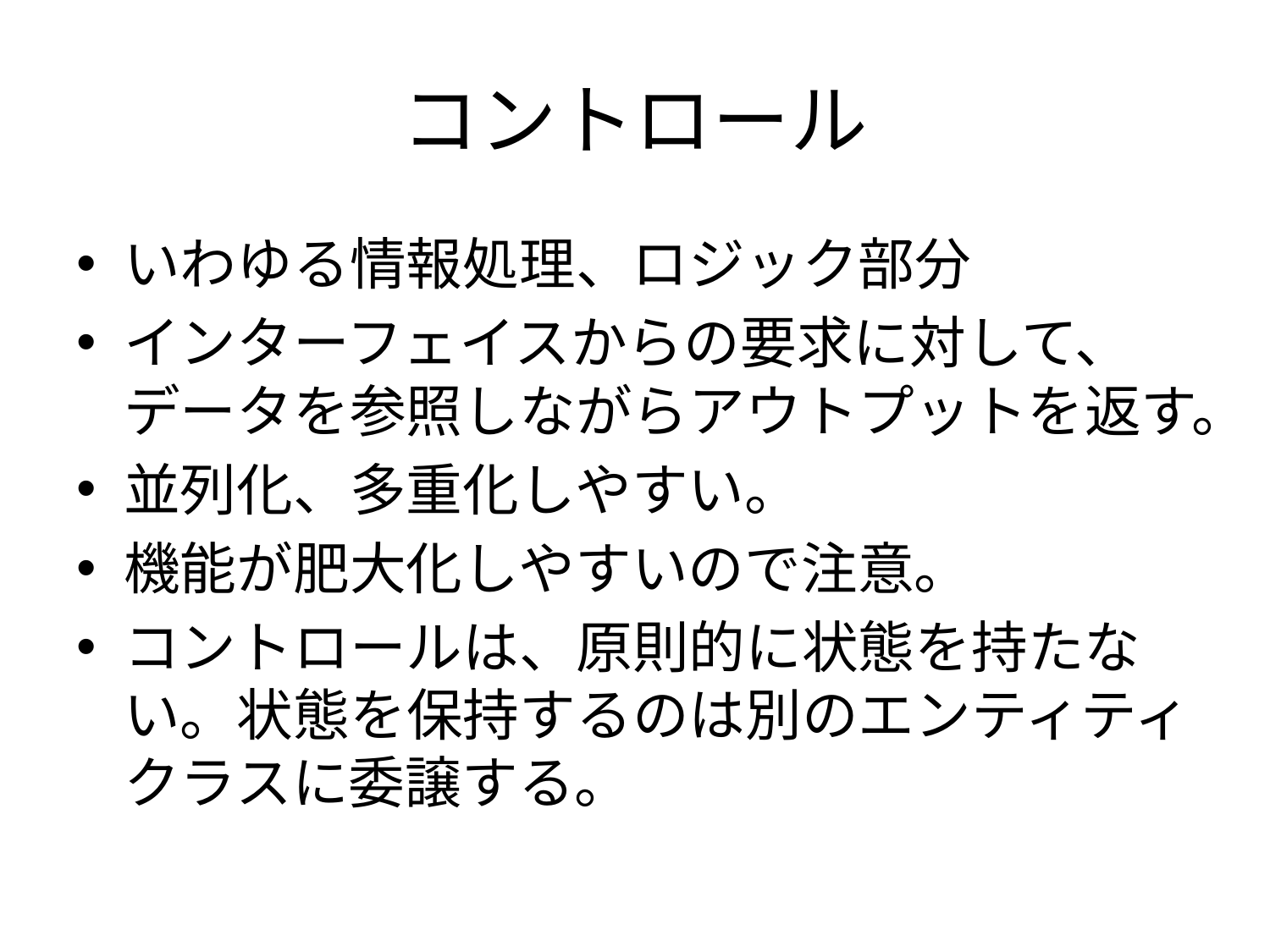

# コントロール
いわゆる情報処理、ロジック部分
インターフェイスからの要求に対して、データを参照しながらアウトプットを返す。
並列化、多重化しやすい。
機能が肥大化しやすいので注意。
コントロールは、原則的に状態を持たない。状態を保持するのは別のエンティティクラスに委譲する。